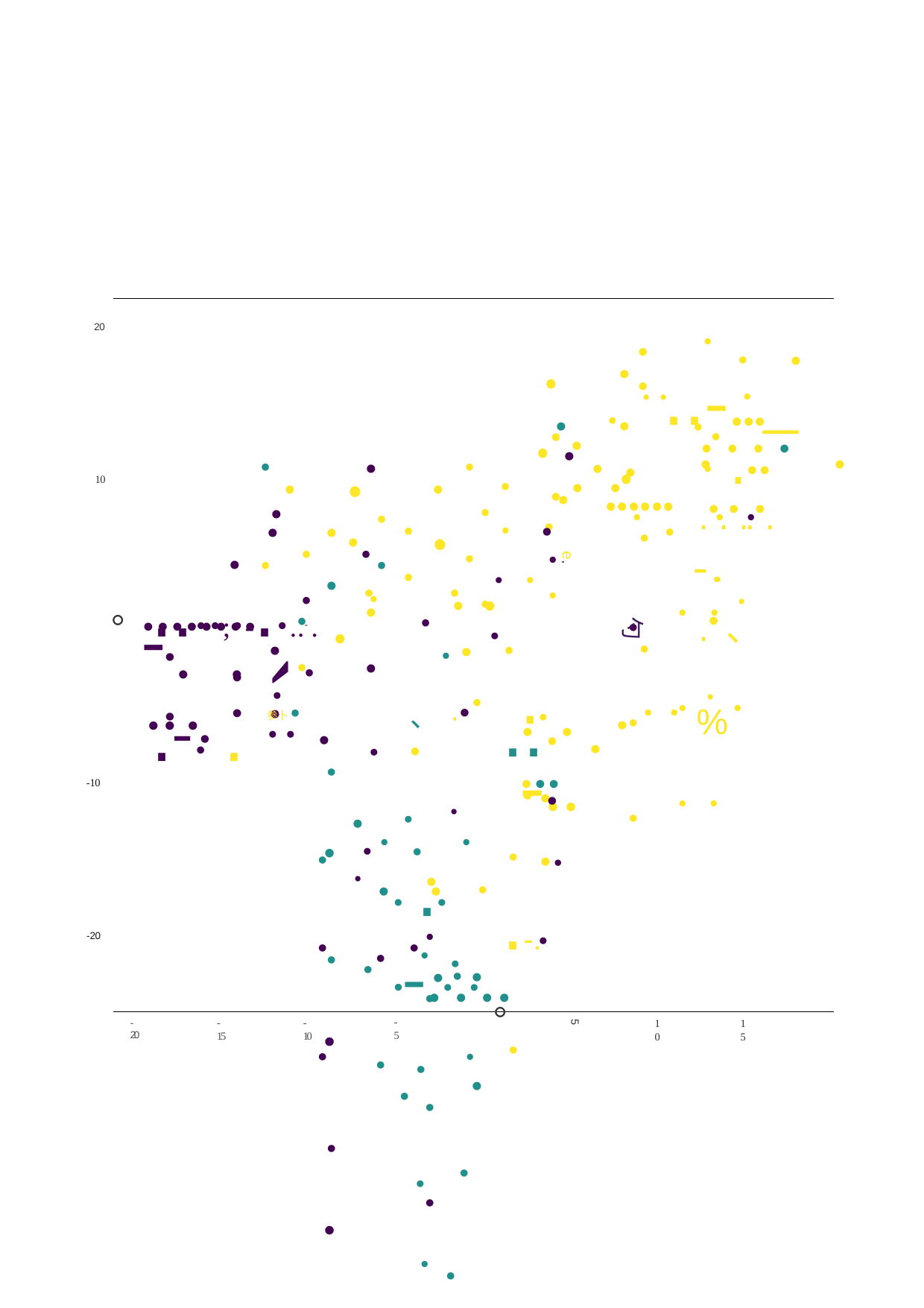

•．•.••-..

．
20
••．•．.•.•..•.．.•、••%
••
．..-..._......
．．． ．
．
．．
．
．
．
．
．
．
．
••••
．．
．••
．．．．．．．．．．．．．． ．．．
•．••．•••．•••．••
10
．．．．
．．．．．．．
．
••．
．．．．．．．
....;.-....- . .-. .．．
．．．．
．
e.
．．．．
-···
．．
••••••••
．．
。
勺
．参卜
. -..
`
••
．．．．
．．．
．．．．．．．．
、·••
．
..．．.-. ．
．．．
．.．.．.
．
．．
．
．．••．．
•••
•．•．•．．
-10
．．．．．．．
• .• •-.•.•..．
•．．•．．•．•．•．••
-20
．
。

-5
-15
-10
10
15
-20
5